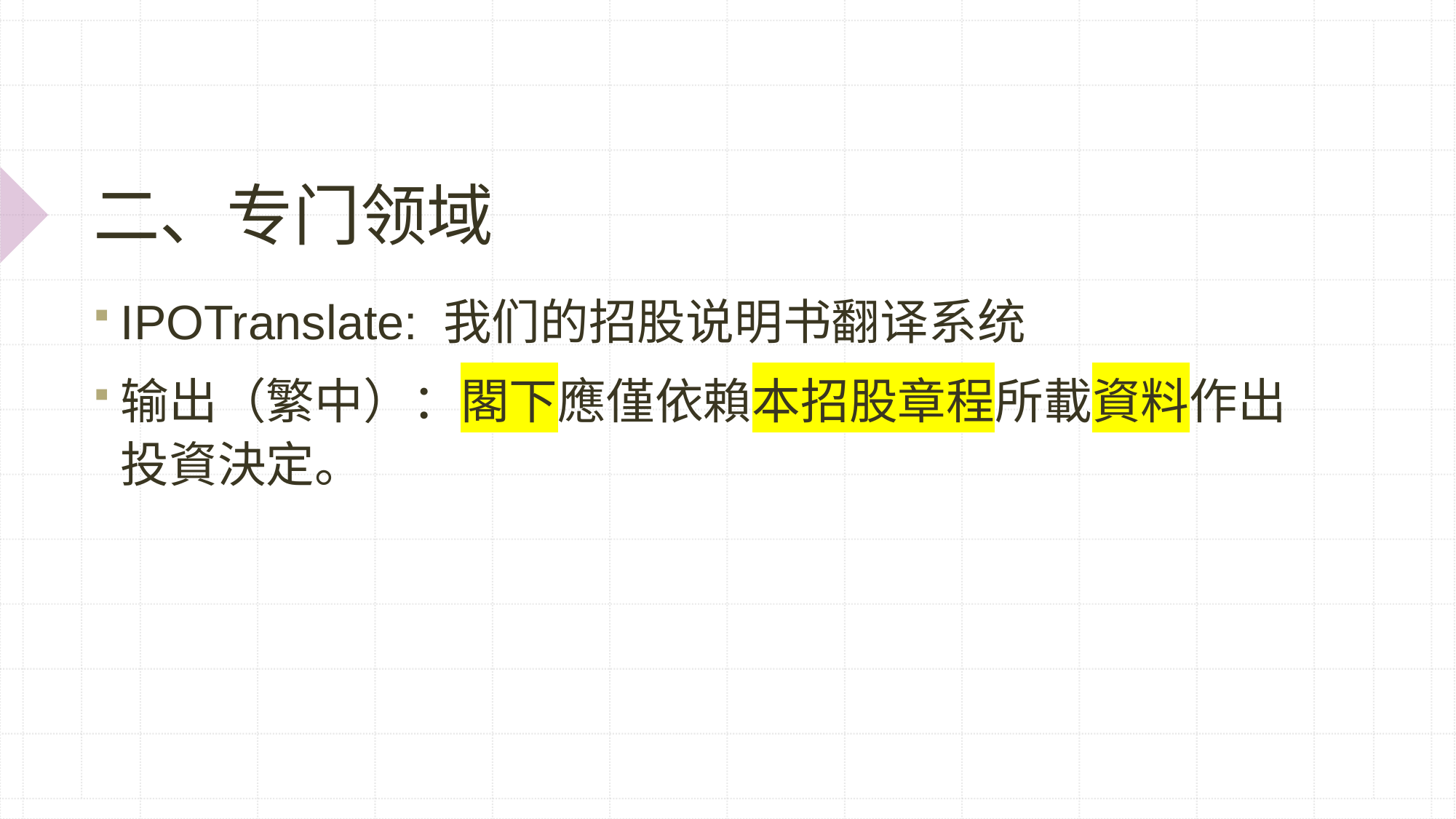

# 二、专门领域
IPOTranslate: 我们的招股说明书翻译系统
输出（繁中）：閣下應僅依賴本招股章程所載資料作出投資決定。